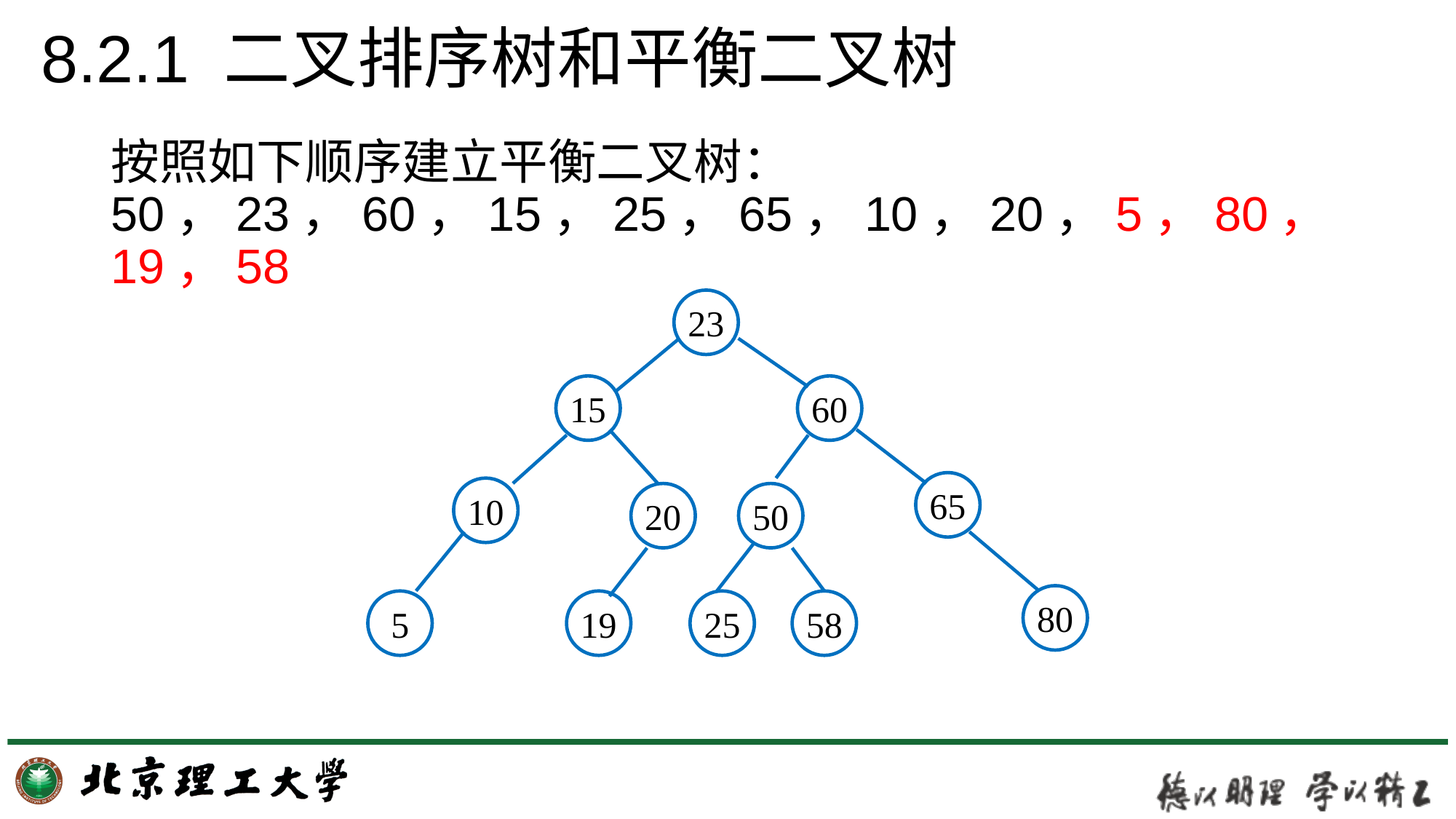

# 8.2.1 二叉排序树和平衡二叉树
按照如下顺序建立平衡二叉树：
50，23，60，15，25，65，10，20，5，80，19，58
23

15
60

65
10
20
50

80
5
19
25
58